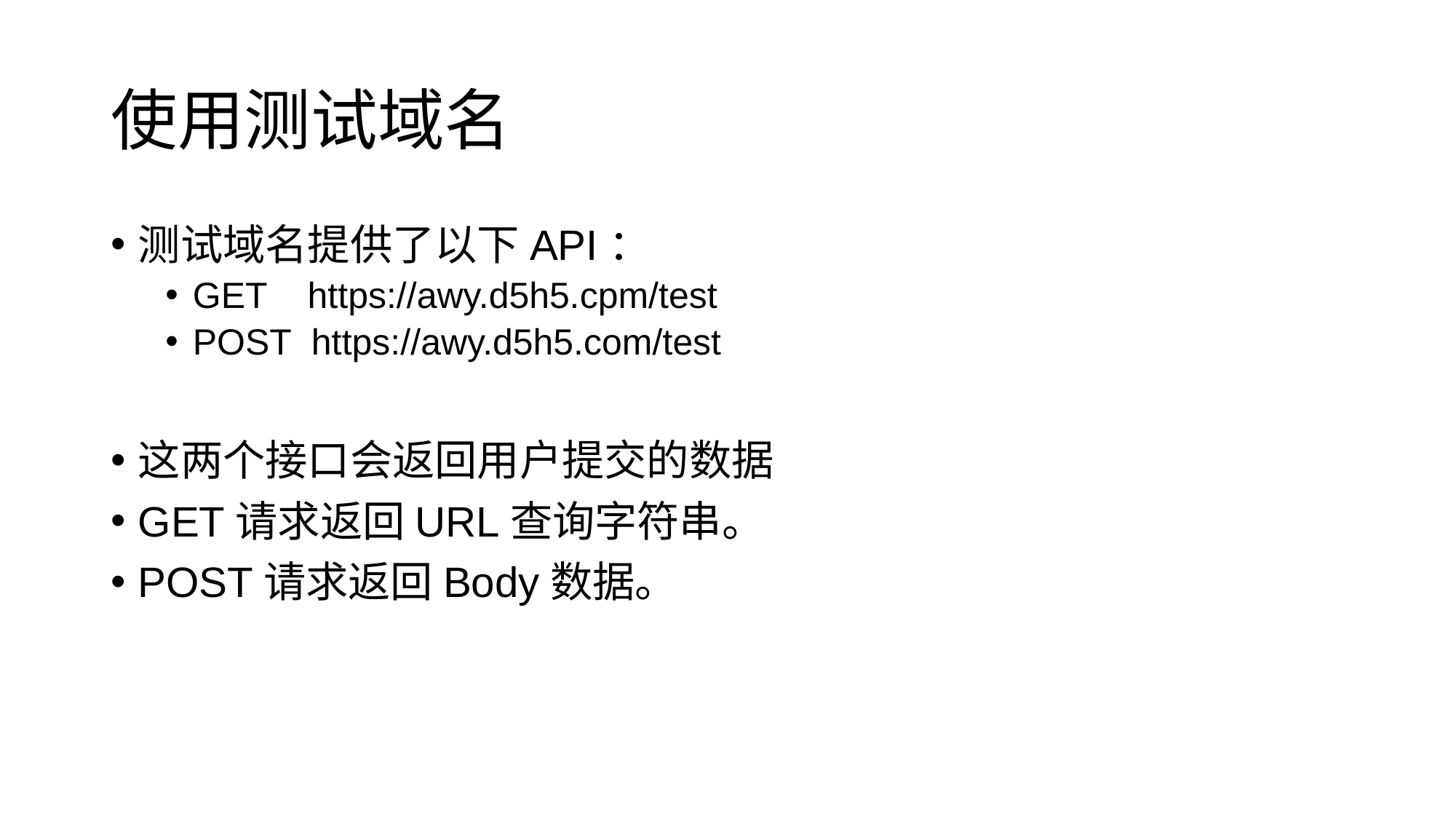

# 使用测试域名
测试域名提供了以下API：
GET    https://awy.d5h5.cpm/test
POST  https://awy.d5h5.com/test

这两个接口会返回用户提交的数据
GET请求返回URL查询字符串。
POST请求返回Body数据。